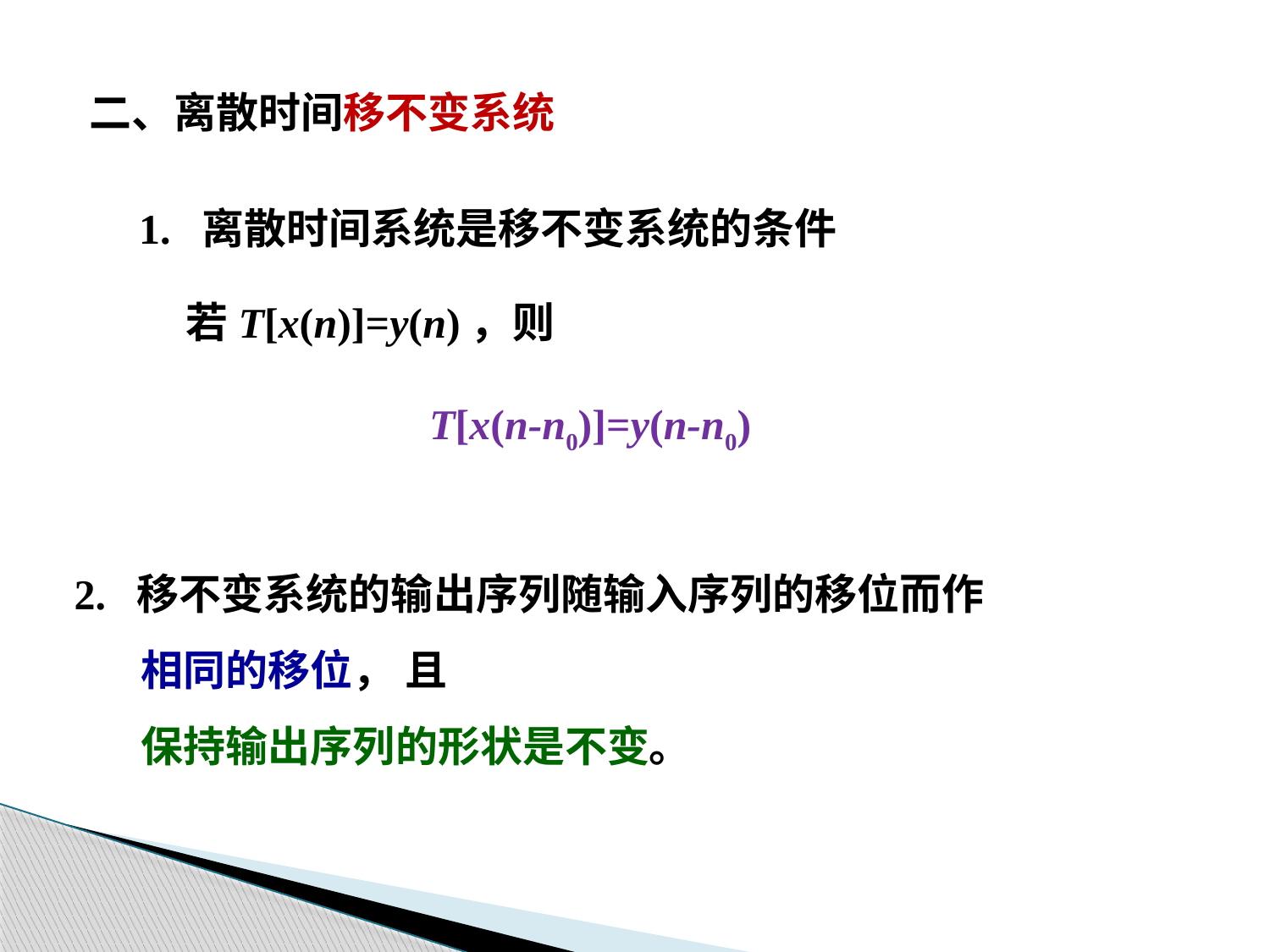

二、离散时间移不变系统
1.  离散时间系统是移不变系统的条件
若T[x(n)]=y(n)，则

                       T[x(n-n0)]=y(n-n0)
2.  移不变系统的输出序列随输入序列的移位而作
      相同的移位， 且
      保持输出序列的形状是不变。